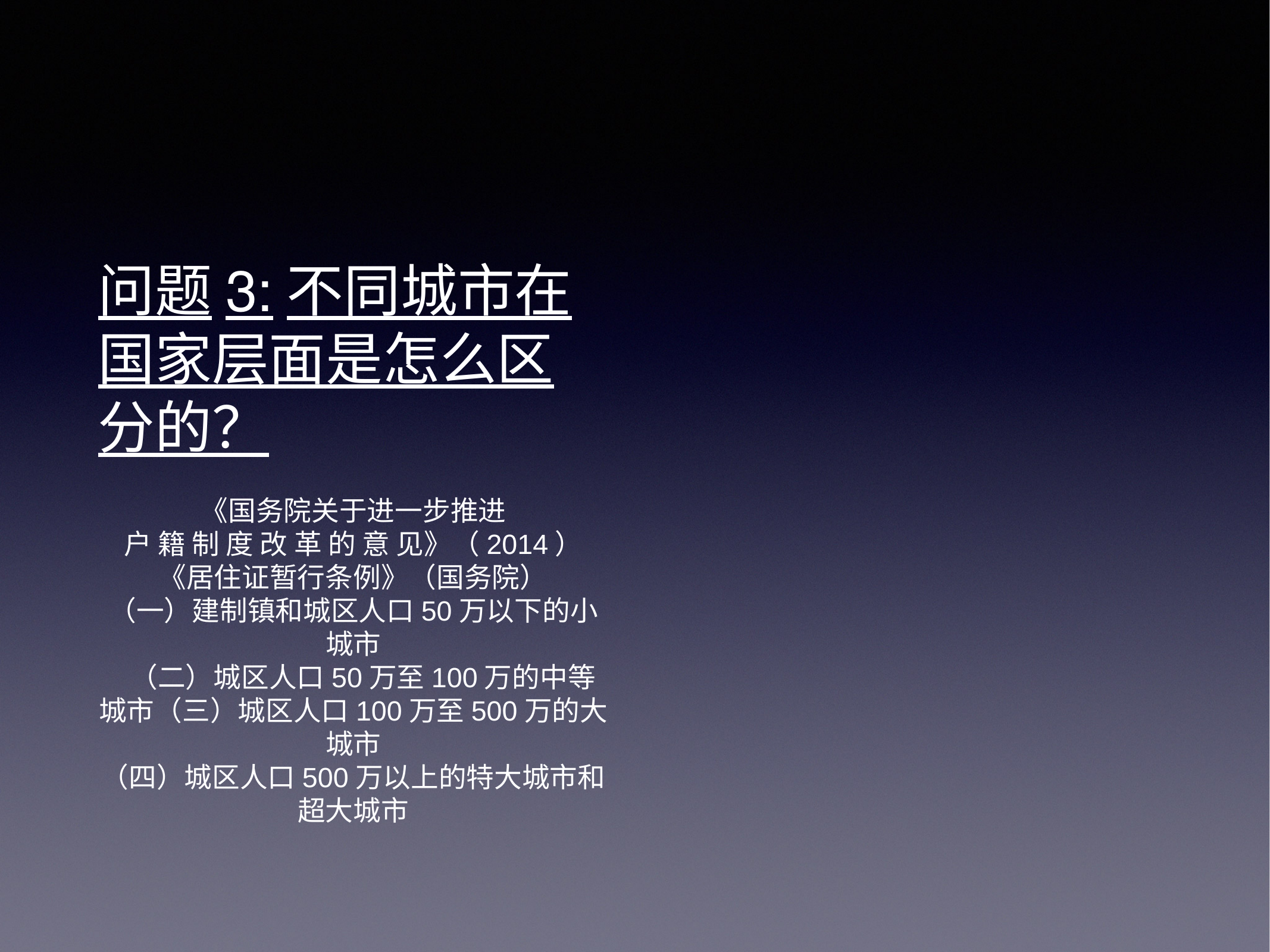

# 问题3:不同城市在国家层面是怎么区分的？
《国务院关于进一步推进
户 籍 制 度 改 革 的 意 见》（2014）
《居住证暂行条例》（国务院）
（一）建制镇和城区人口50万以下的小城市
  （二）城区人口50万至100万的中等城市（三）城区人口100万至500万的大城市
（四）城区人口500万以上的特大城市和超大城市